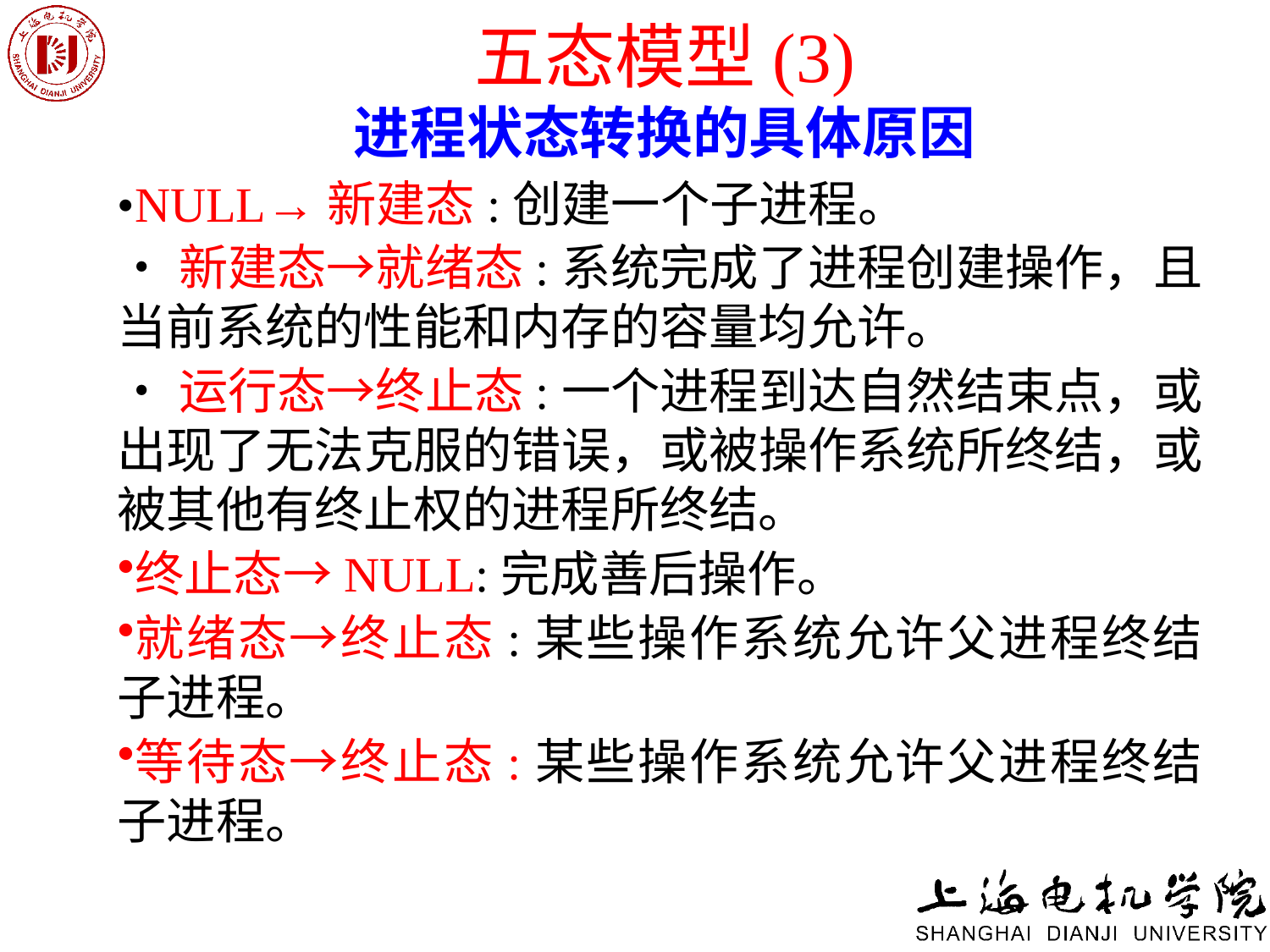

# 五态模型(3) 进程状态转换的具体原因
•NULL→新建态:创建一个子进程。
•新建态→就绪态:系统完成了进程创建操作，且当前系统的性能和内存的容量均允许。
•运行态→终止态:一个进程到达自然结束点，或出现了无法克服的错误，或被操作系统所终结，或被其他有终止权的进程所终结。
终止态→NULL:完成善后操作。
就绪态→终止态:某些操作系统允许父进程终结子进程。
等待态→终止态:某些操作系统允许父进程终结子进程。